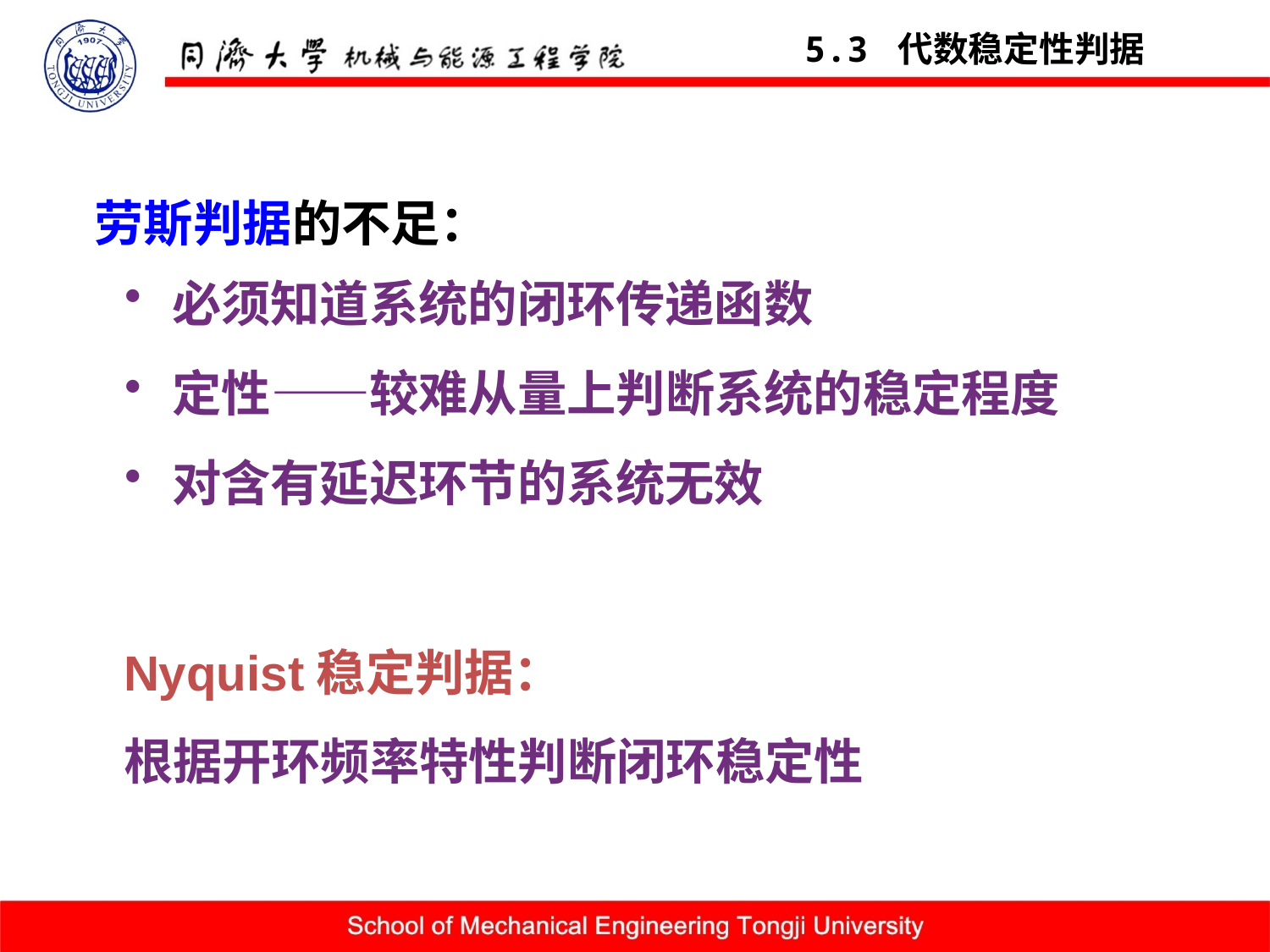

5.3 代数稳定性判据
劳斯判据的不足：
必须知道系统的闭环传递函数
定性——较难从量上判断系统的稳定程度
对含有延迟环节的系统无效
Nyquist稳定判据：
根据开环频率特性判断闭环稳定性